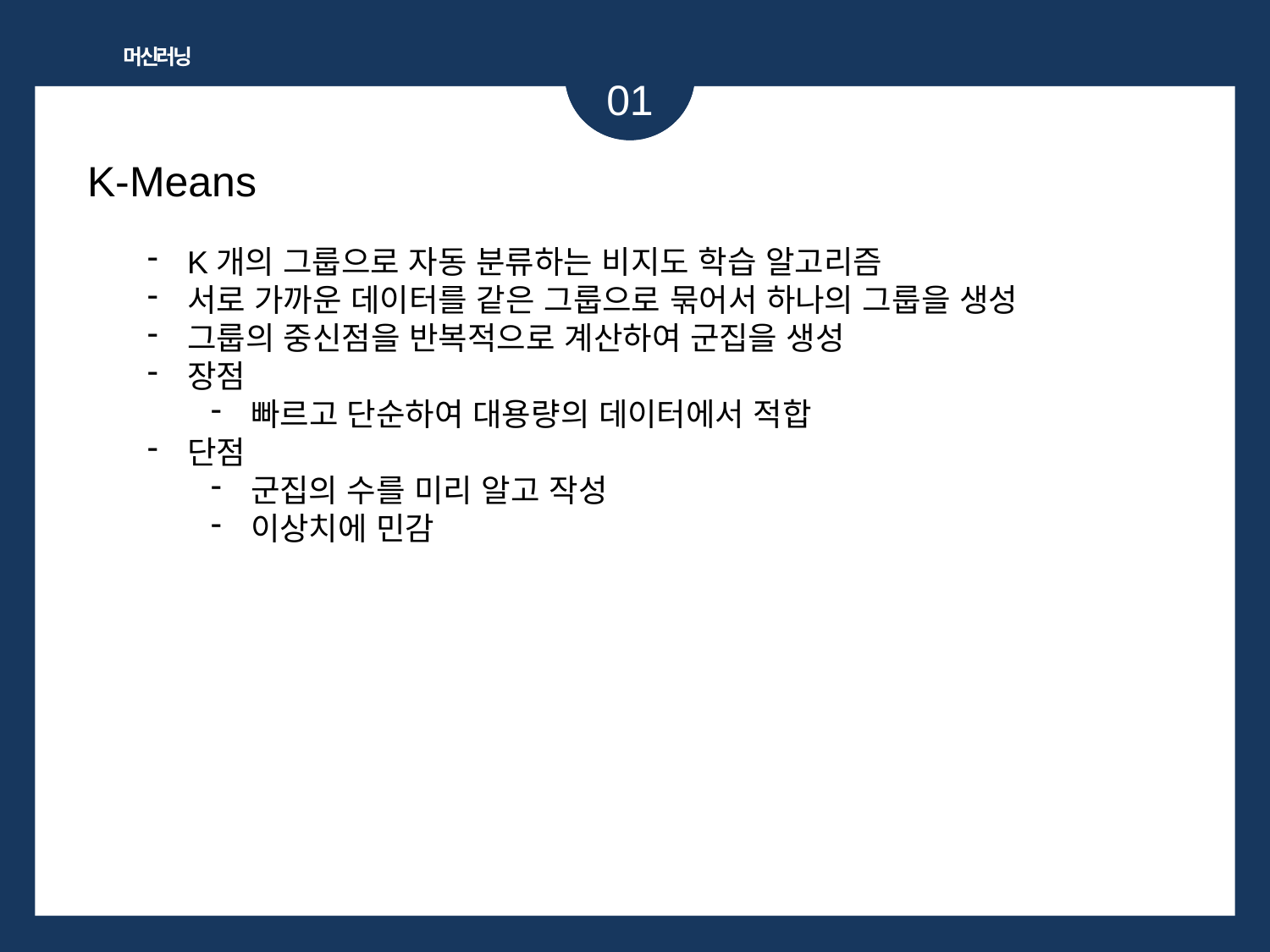

머신러닝
01
K-Means
K개의 그룹으로 자동 분류하는 비지도 학습 알고리즘
서로 가까운 데이터를 같은 그룹으로 묶어서 하나의 그룹을 생성
그룹의 중신점을 반복적으로 계산하여 군집을 생성
장점
빠르고 단순하여 대용량의 데이터에서 적합
단점
군집의 수를 미리 알고 작성
이상치에 민감